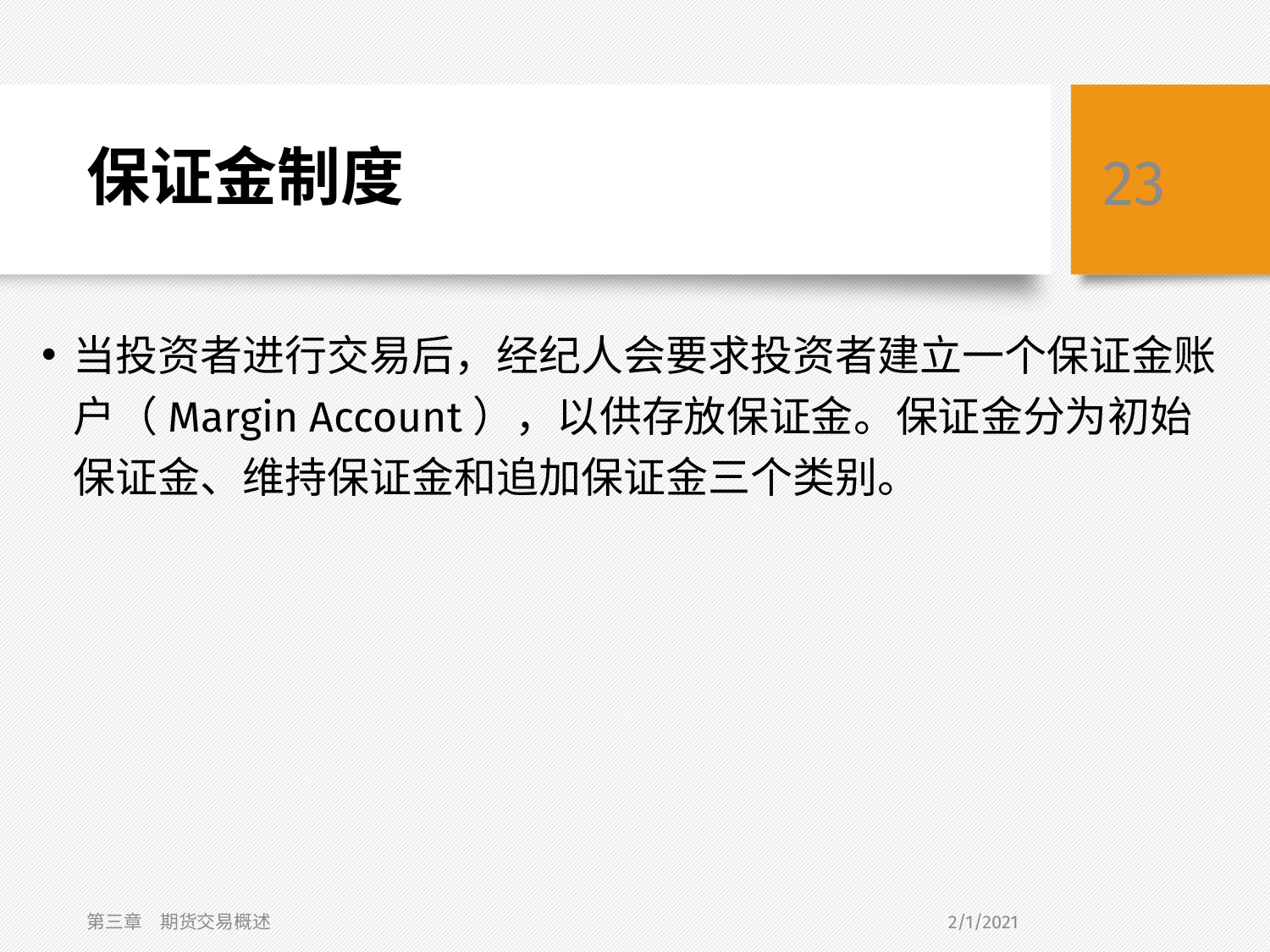

# 保证金制度
23
当投资者进行交易后，经纪人会要求投资者建立一个保证金账户（Margin Account），以供存放保证金。保证金分为初始保证金、维持保证金和追加保证金三个类别。
2/1/2021
第三章　期货交易概述